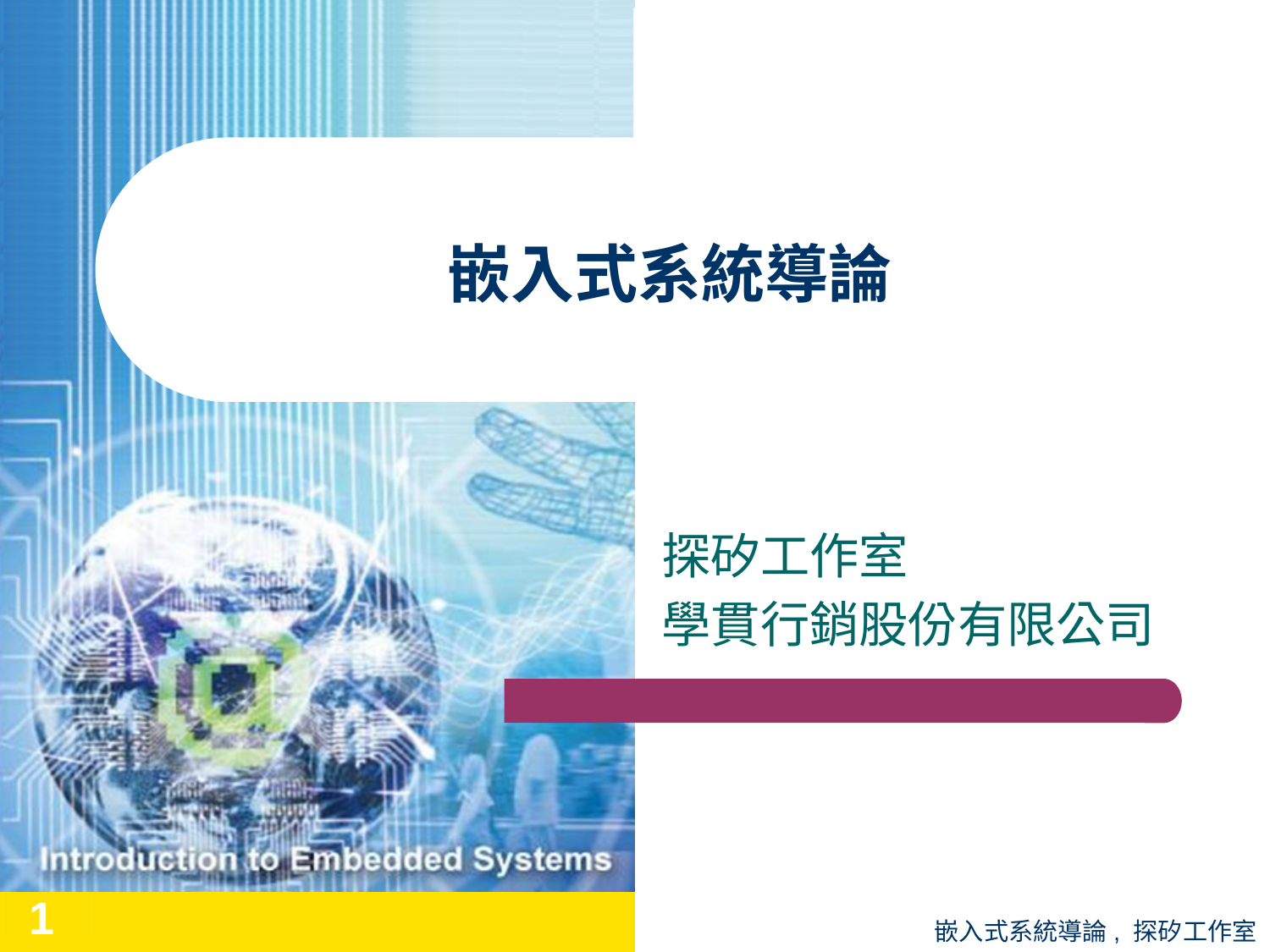

# 嵌入式系統導論
探矽工作室
學貫行銷股份有限公司
1
嵌入式系統導論, 探矽工作室